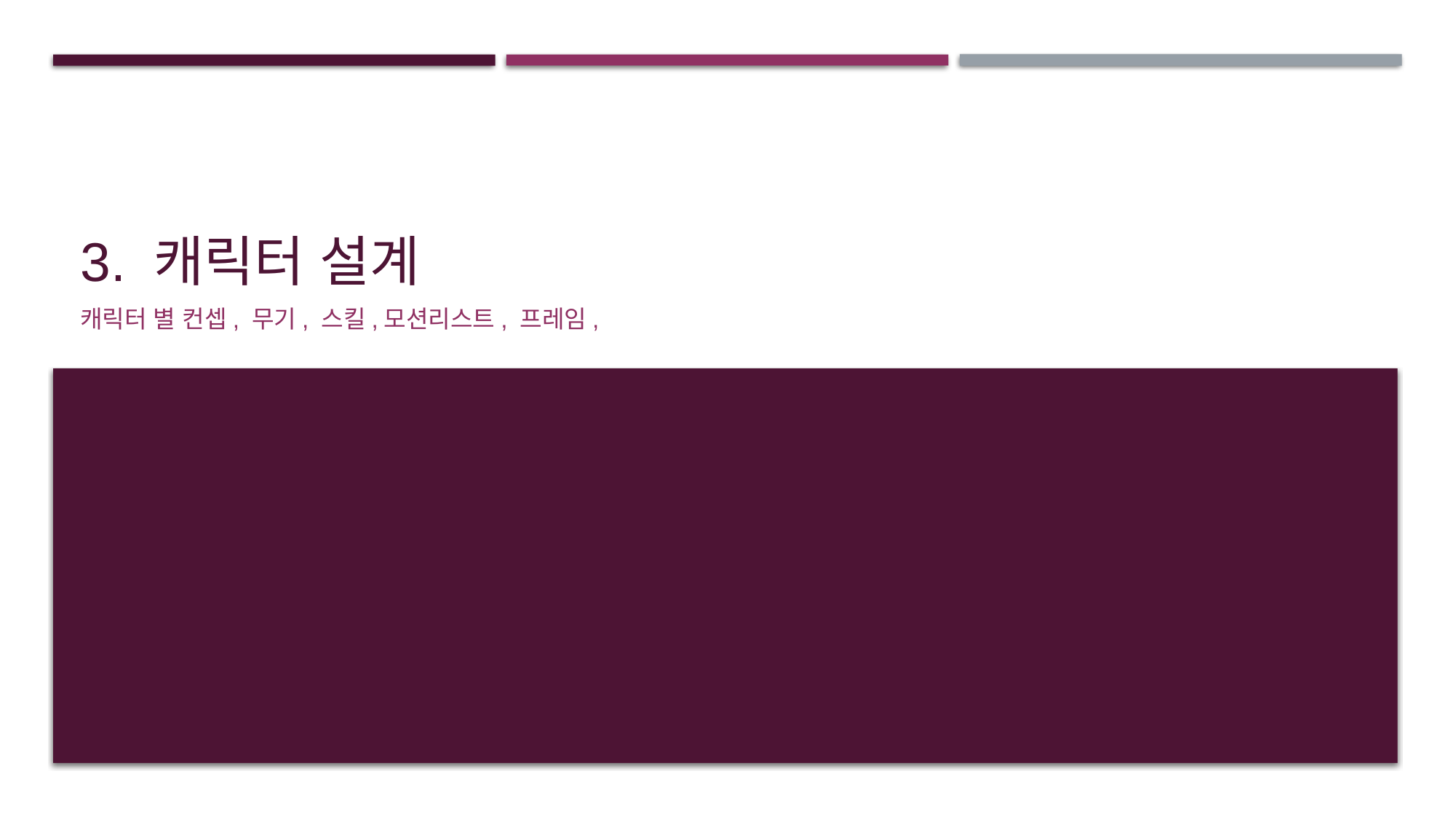

# 3. 캐릭터 설계
캐릭터 별 컨셉, 무기, 스킬,모션리스트, 프레임,